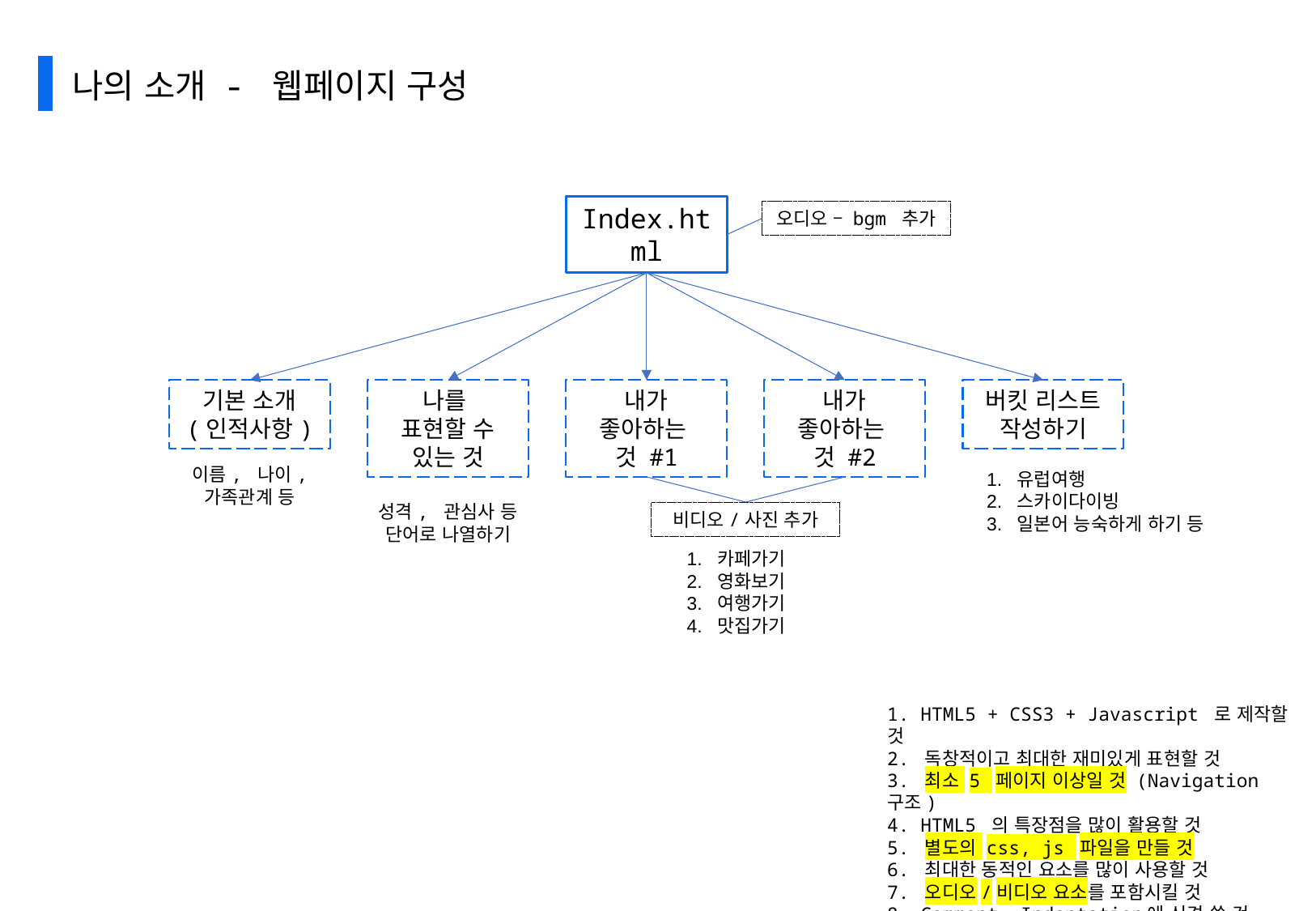

나의 소개 - 웹페이지 구성
Index.html
오디오 – bgm 추가
기본 소개
(인적사항)
나를
표현할 수 있는 것
내가 좋아하는
것 #1
내가 좋아하는
것 #2
버킷 리스트
작성하기
이름, 나이, 가족관계 등
유럽여행
스카이다이빙
일본어 능숙하게 하기 등
성격, 관심사 등 단어로 나열하기
비디오/사진 추가
카페가기
영화보기
여행가기
맛집가기

1. HTML5 + CSS3 + Javascript 로 제작할 것
2. 독창적이고 최대한 재미있게 표현할 것
3. 최소 5 페이지 이상일 것 (Navigation 구조)
4. HTML5 의 특장점을 많이 활용할 것
5. 별도의 css, js 파일을 만들 것
6. 최대한 동적인 요소를 많이 사용할 것
7. 오디오/비디오 요소를 포함시킬 것
8. Comment, Indentation에 신경 쓸 것